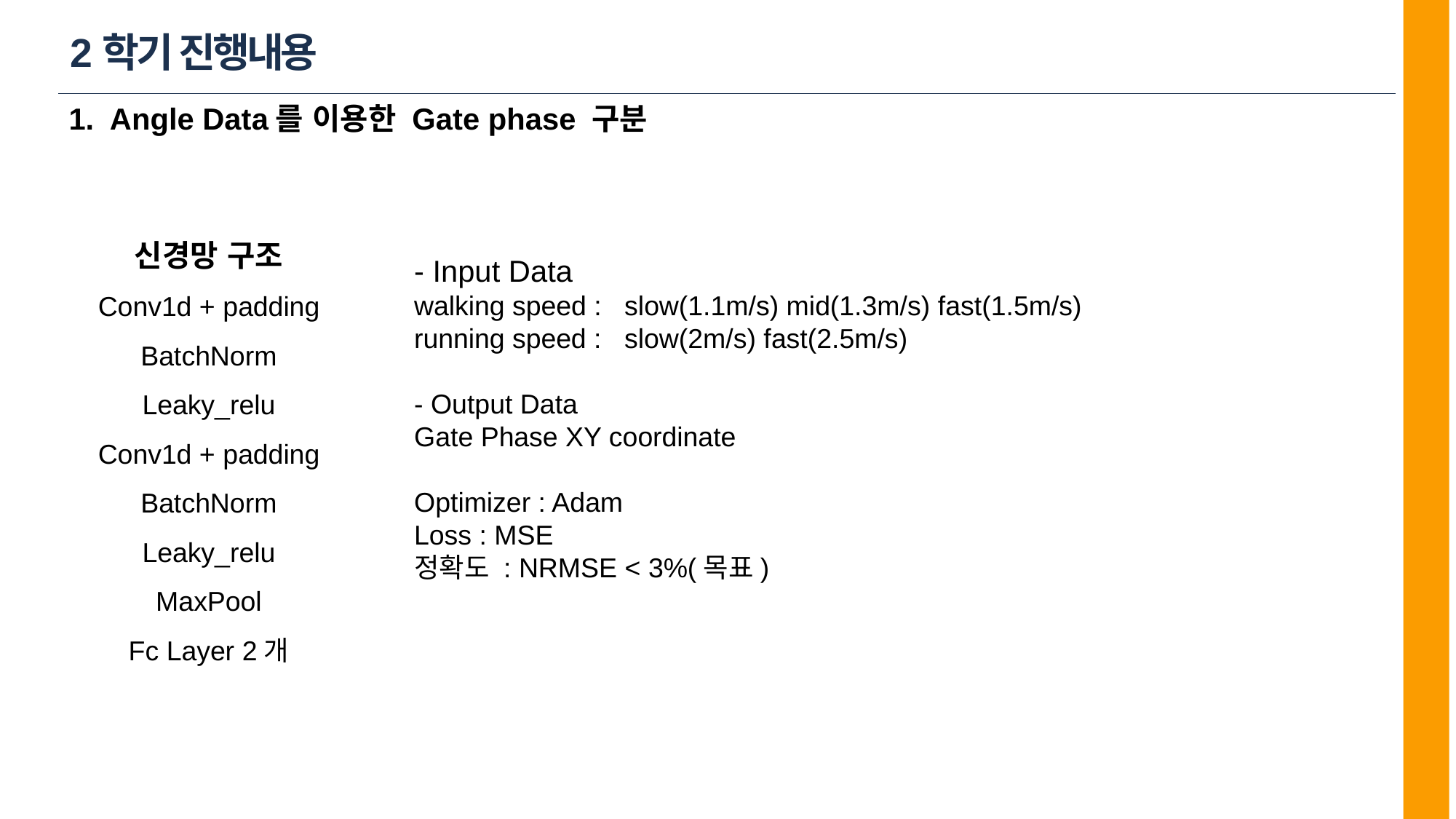

# 2학기 진행내용
1.  Angle Data를 이용한 Gate phase 구분
신경망 구조
Conv1d + padding
BatchNorm
Leaky_relu
Conv1d + padding
BatchNorm
Leaky_relu
MaxPool
Fc Layer 2개

- Input Data
walking speed :   slow(1.1m/s) mid(1.3m/s) fast(1.5m/s)
running speed :   slow(2m/s) fast(2.5m/s)

- Output Data
Gate Phase XY coordinate

Optimizer : Adam
Loss : MSE
정확도 : NRMSE < 3%(목표)